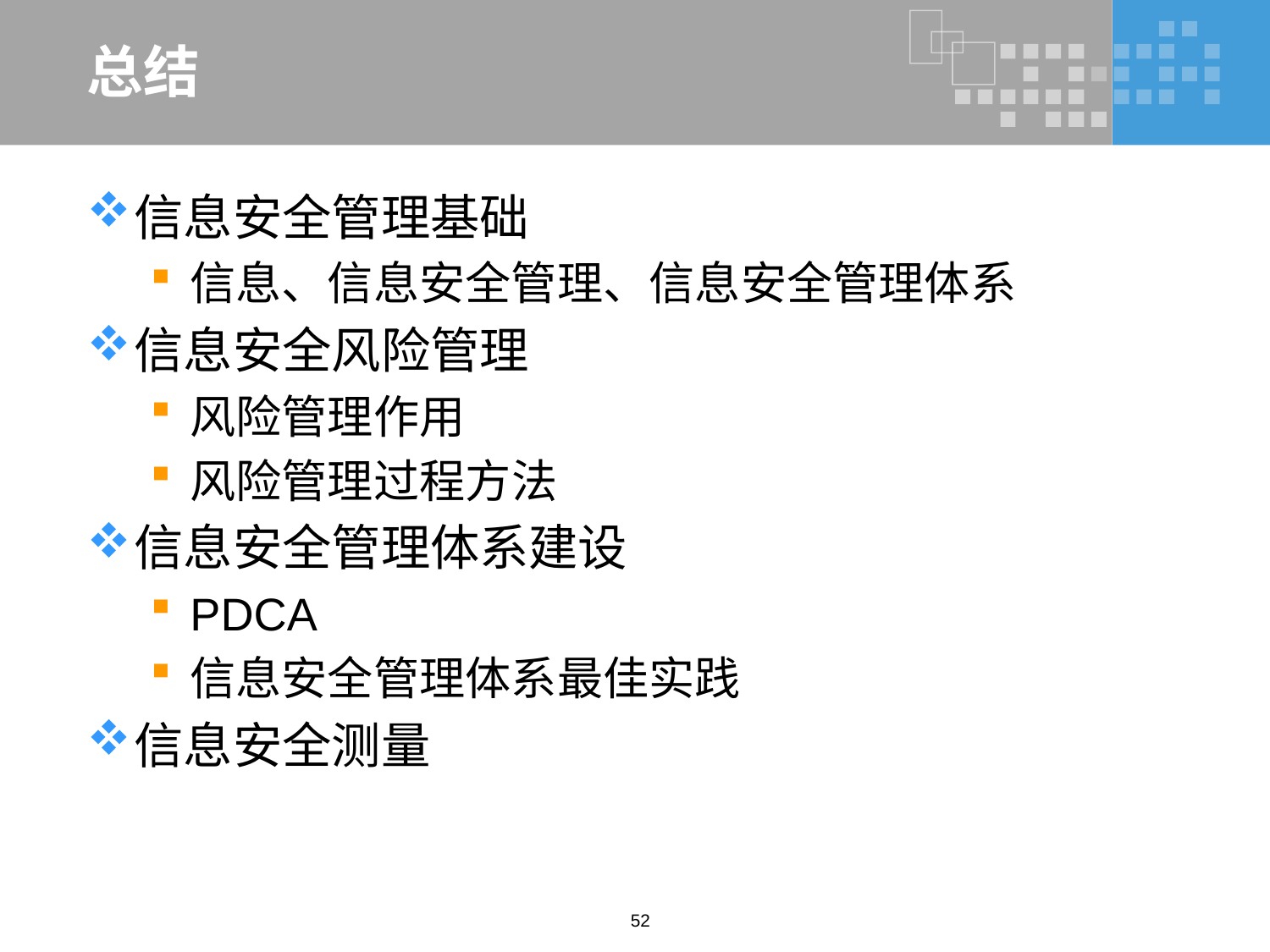

# 总结
信息安全管理基础
信息、信息安全管理、信息安全管理体系
信息安全风险管理
风险管理作用
风险管理过程方法
信息安全管理体系建设
PDCA
信息安全管理体系最佳实践
信息安全测量
52